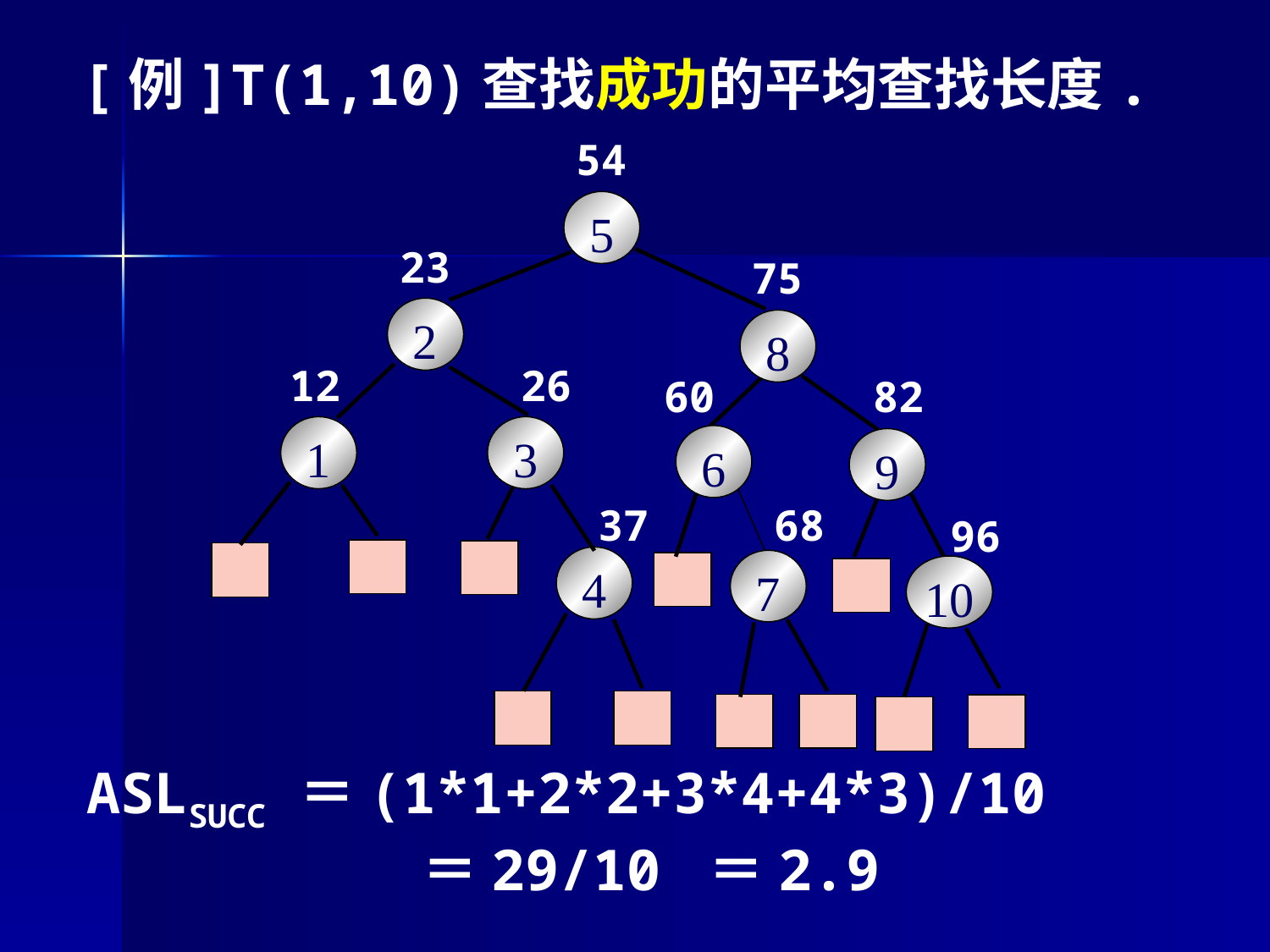

[例]T(1,10)查找成功的平均查找长度.
54
5

23
75

2

8

12
26
60
82

1

3

6

9

37
68

96

4

7

10

ASLSUCC ＝(1*1+2*2+3*4+4*3)/10          	  ＝29/10 ＝2.9